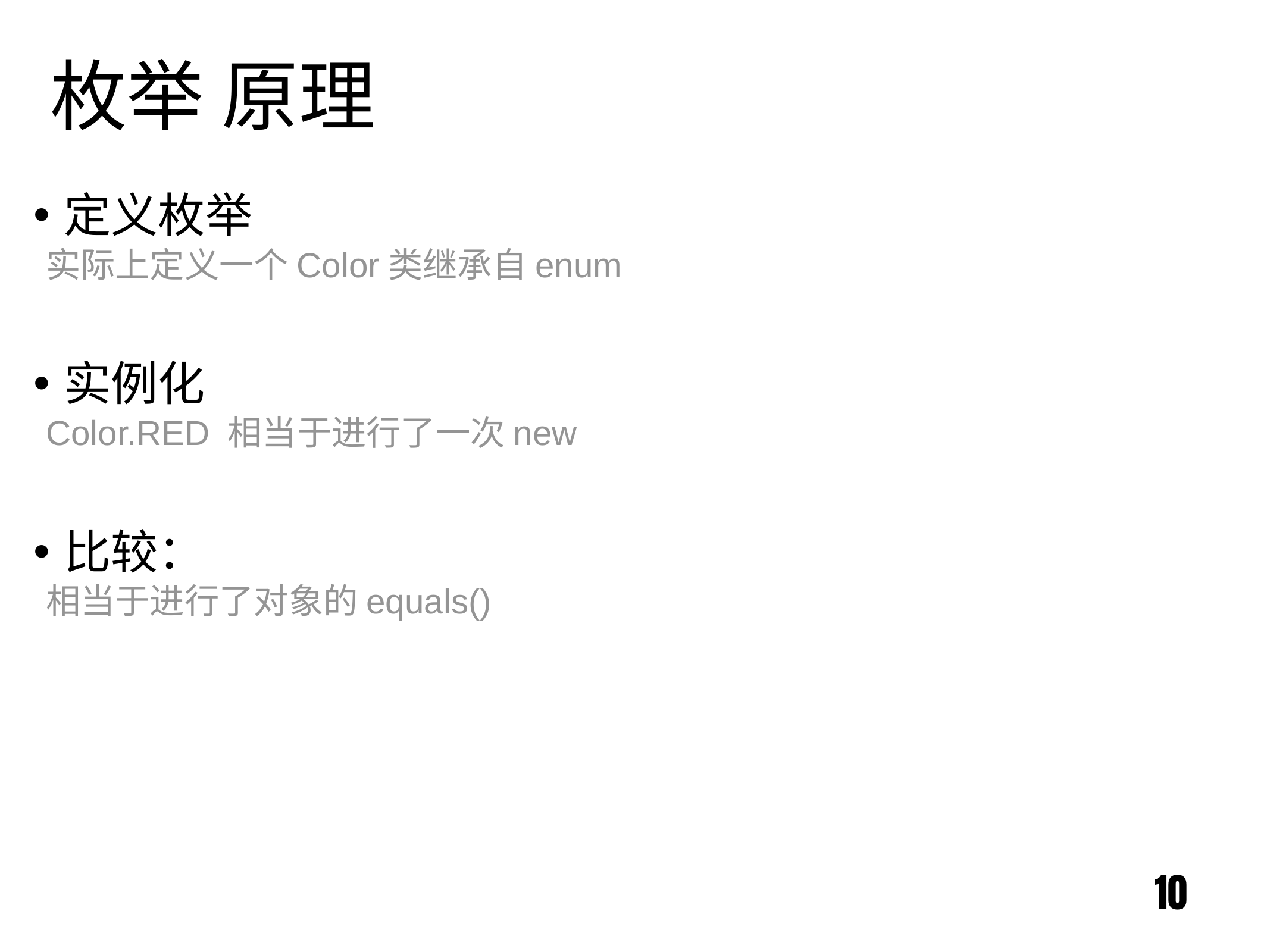

# 枚举 原理
定义枚举
实际上定义一个Color类继承自enum

实例化
Color.RED 相当于进行了一次new

比较：
相当于进行了对象的equals()

10